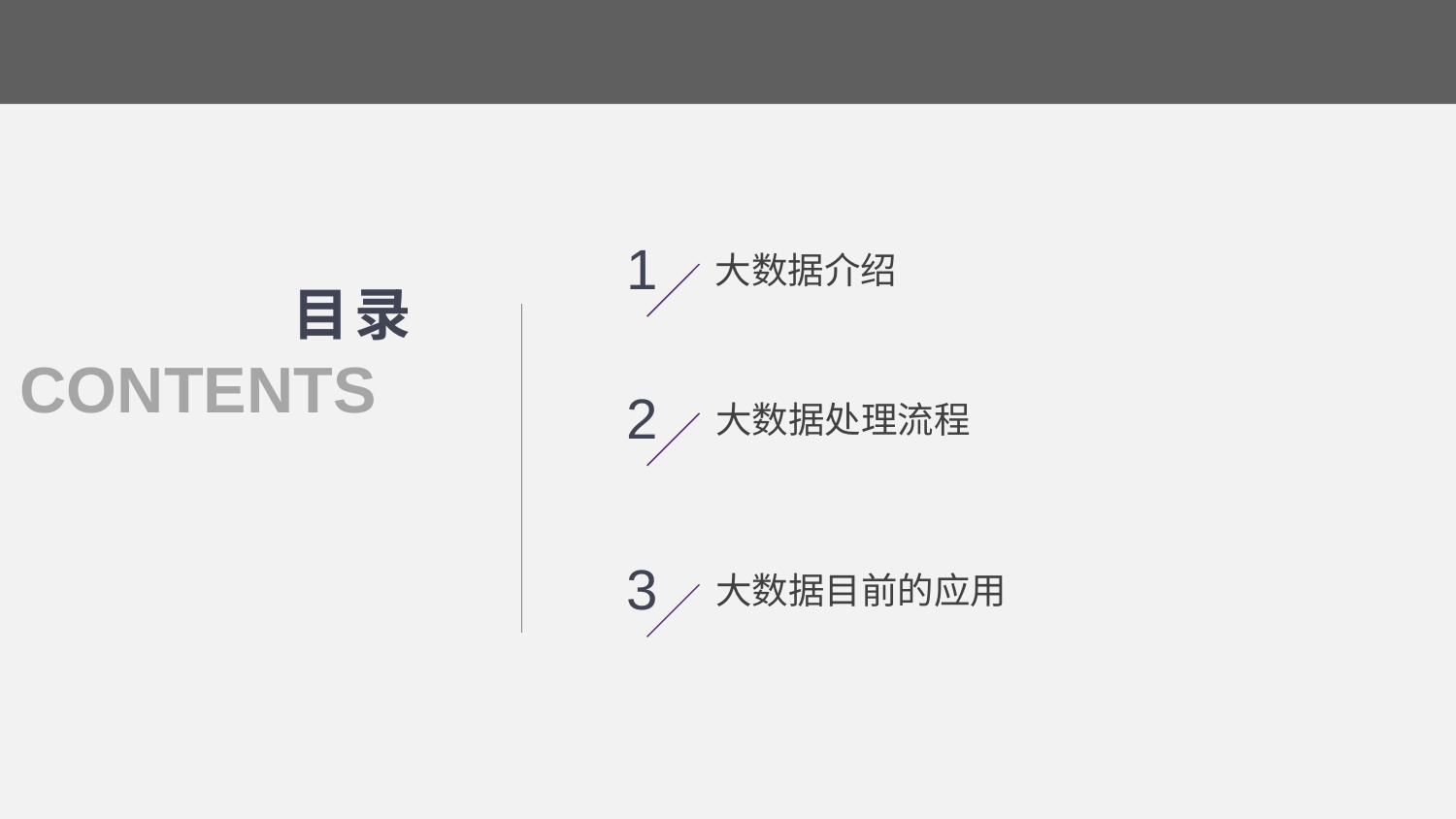

1
大数据介绍
目录
CONTENTS
2
大数据处理流程
3
大数据目前的应用